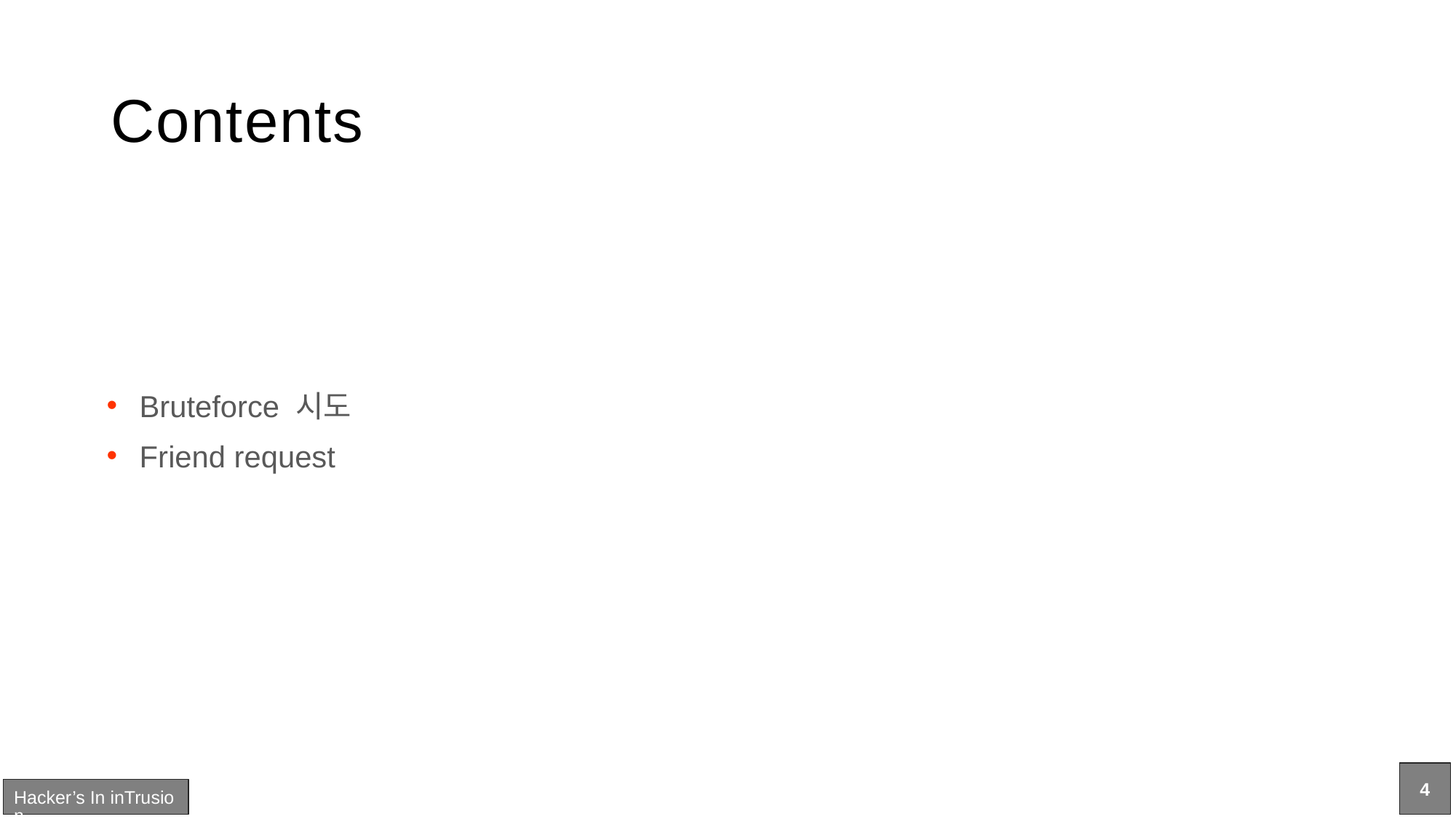

# Contents
Bruteforce 시도
Friend request

4
Hacker’s In inTrusion